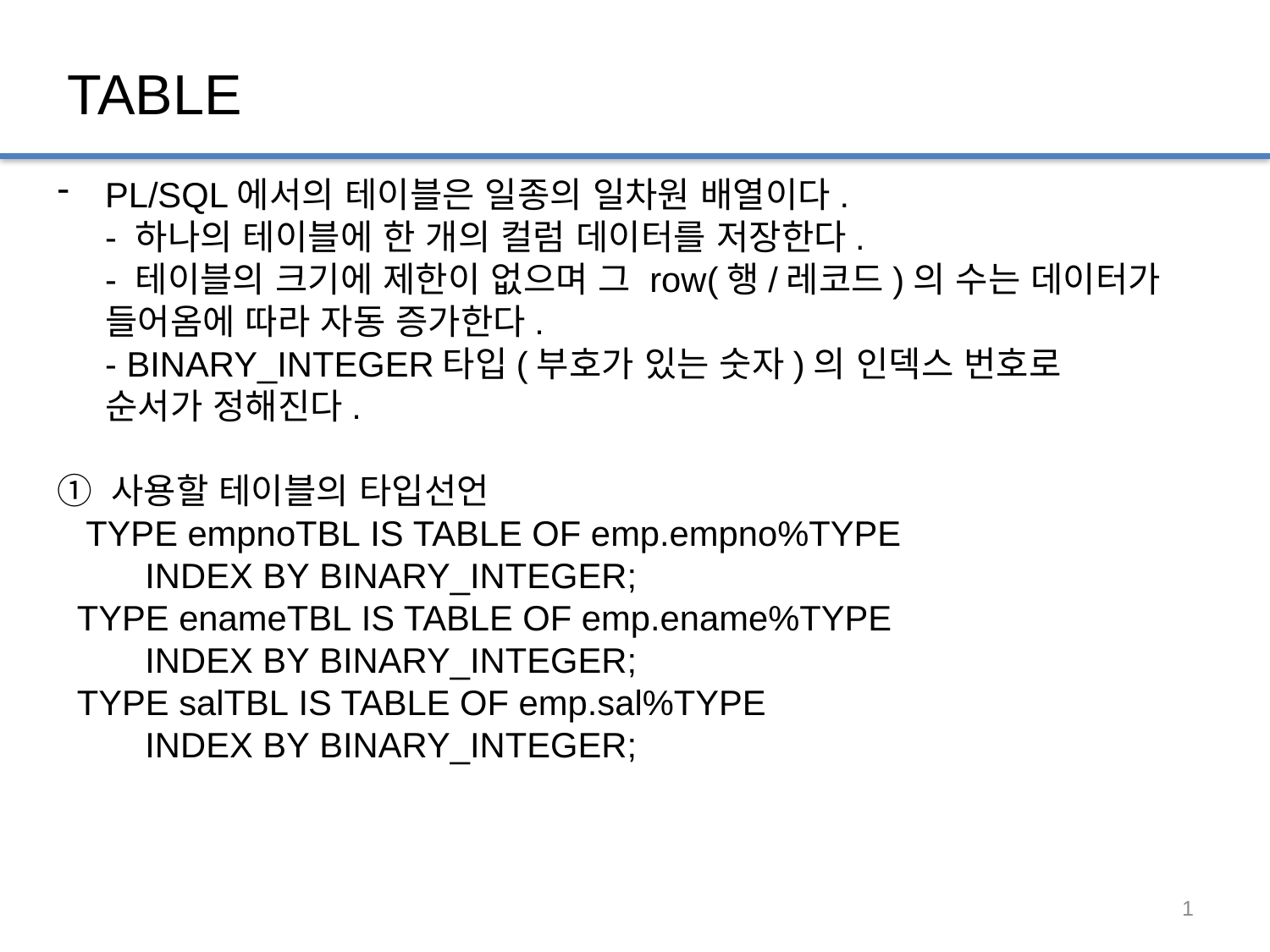

TABLE
PL/SQL에서의 테이블은 일종의 일차원 배열이다.
- 하나의 테이블에 한 개의 컬럼 데이터를 저장한다.
- 테이블의 크기에 제한이 없으며 그 row(행/레코드)의 수는 데이터가 들어옴에 따라 자동 증가한다.
- BINARY_INTEGER타입(부호가 있는 숫자)의 인덱스 번호로 순서가 정해진다.

① 사용할 테이블의 타입선언    
  TYPE empnoTBL IS TABLE OF emp.empno%TYPE 
         INDEX BY BINARY_INTEGER;
  TYPE enameTBL IS TABLE OF emp.ename%TYPE
         INDEX BY BINARY_INTEGER;
  TYPE salTBL IS TABLE OF emp.sal%TYPE
         INDEX BY BINARY_INTEGER;
1